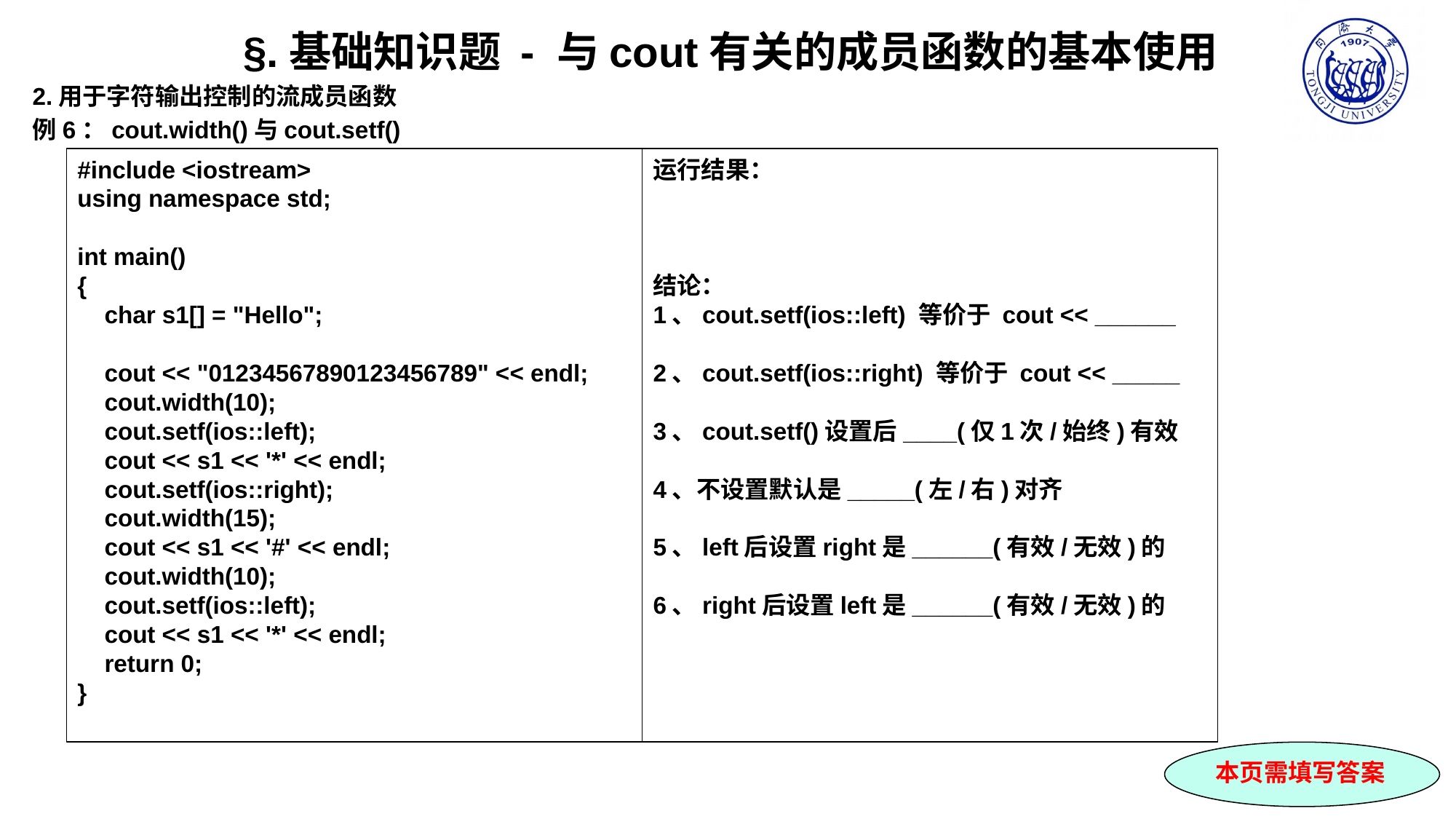

§.基础知识题 - 与cout有关的成员函数的基本使用
2.用于字符输出控制的流成员函数
例6：cout.width()与cout.setf()
#include <iostream>
using namespace std;

int main()
{
    char s1[] = "Hello";

    cout << "01234567890123456789" << endl;
    cout.width(10);
    cout.setf(ios::left);
    cout << s1 << '*' << endl;
    cout.setf(ios::right);
    cout.width(15);
    cout << s1 << '#' << endl;
    cout.width(10);
    cout.setf(ios::left);
    cout << s1 << '*' << endl;
    return 0;
}
运行结果：

结论：
1、cout.setf(ios::left) 等价于 cout << ______

2、cout.setf(ios::right) 等价于 cout << _____

3、cout.setf()设置后____(仅1次/始终)有效

4、不设置默认是_____(左/右)对齐

5、left后设置right是______(有效/无效)的

6、right后设置left是______(有效/无效)的

本页需填写答案